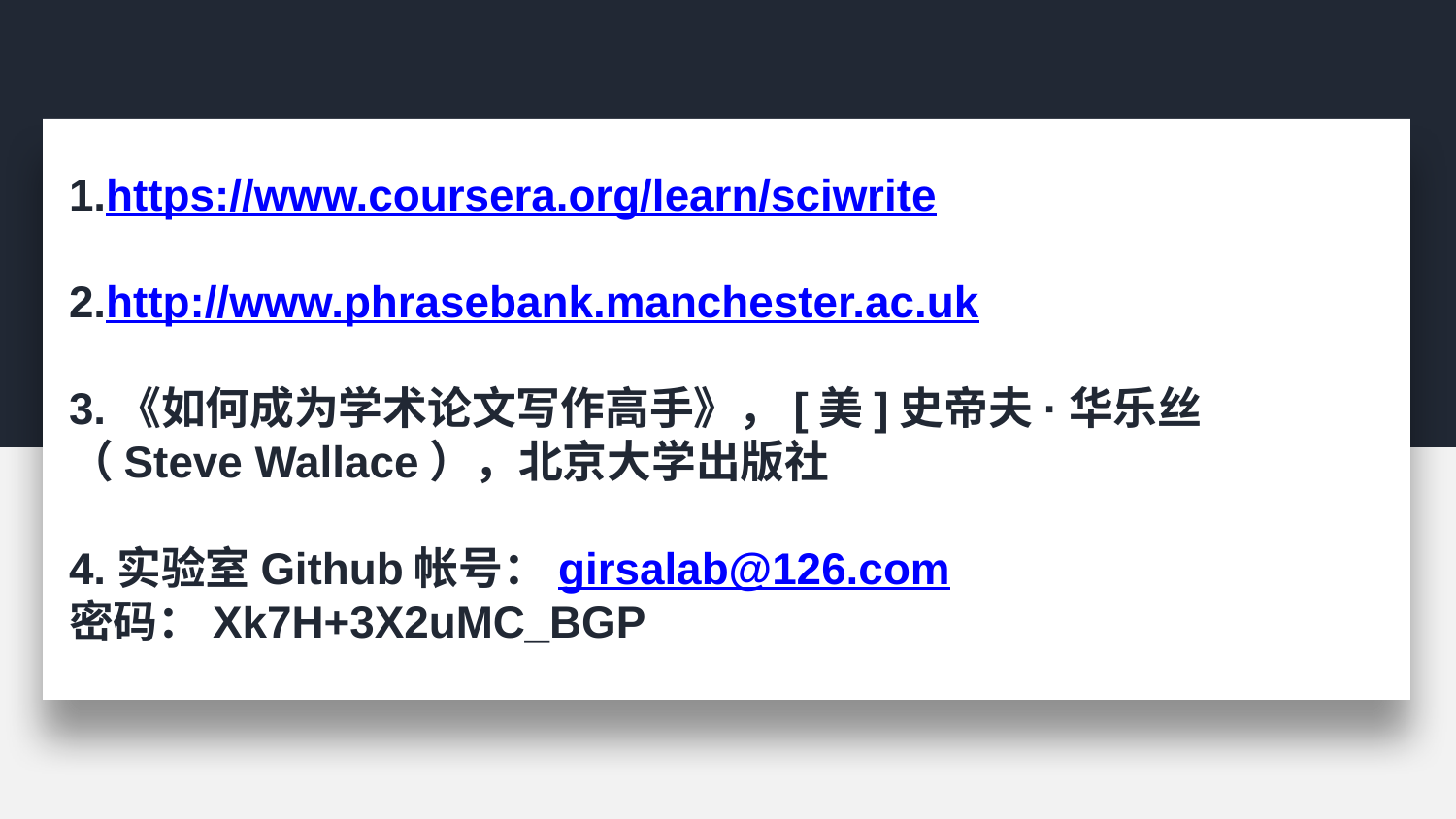

1.https://www.coursera.org/learn/sciwrite

2.http://www.phrasebank.manchester.ac.uk

3.《如何成为学术论文写作高手》，[美]史帝夫·华乐丝
（Steve Wallace），北京大学出版社

4.实验室Github帐号：girsalab@126.com
密码：Xk7H+3X2uMC_BGP